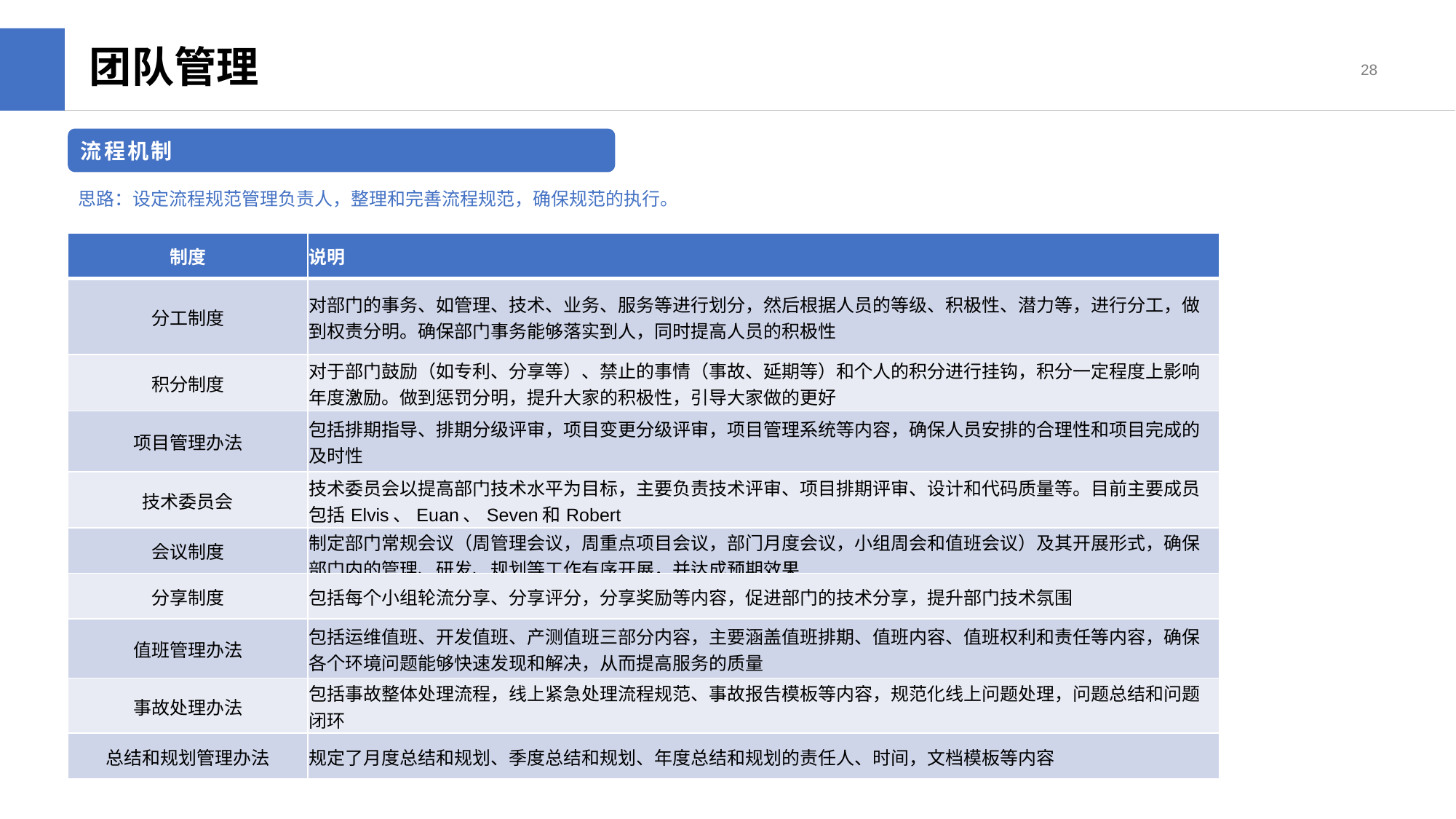

团队管理
28
流程机制
思路：设定流程规范管理负责人，整理和完善流程规范，确保规范的执行。
| 制度 | 说明 |
| --- | --- |
| 分工制度 | 对部门的事务、如管理、技术、业务、服务等进行划分，然后根据人员的等级、积极性、潜力等，进行分工，做到权责分明。确保部门事务能够落实到人，同时提高人员的积极性 |
| 积分制度 | 对于部门鼓励（如专利、分享等）、禁止的事情（事故、延期等）和个人的积分进行挂钩，积分一定程度上影响年度激励。做到惩罚分明，提升大家的积极性，引导大家做的更好 |
| 项目管理办法 | 包括排期指导、排期分级评审，项目变更分级评审，项目管理系统等内容，确保人员安排的合理性和项目完成的及时性 |
| 技术委员会 | 技术委员会以提高部门技术水平为目标，主要负责技术评审、项目排期评审、设计和代码质量等。目前主要成员包括Elvis、Euan、Seven和Robert |
| 会议制度 | 制定部门常规会议（周管理会议，周重点项目会议，部门月度会议，小组周会和值班会议）及其开展形式，确保部门内的管理、研发、规划等工作有序开展，并达成预期效果 |
| 分享制度 | 包括每个小组轮流分享、分享评分，分享奖励等内容，促进部门的技术分享，提升部门技术氛围 |
| 值班管理办法 | 包括运维值班、开发值班、产测值班三部分内容，主要涵盖值班排期、值班内容、值班权利和责任等内容，确保各个环境问题能够快速发现和解决，从而提高服务的质量 |
| 事故处理办法 | 包括事故整体处理流程，线上紧急处理流程规范、事故报告模板等内容，规范化线上问题处理，问题总结和问题闭环 |
| 总结和规划管理办法 | 规定了月度总结和规划、季度总结和规划、年度总结和规划的责任人、时间，文档模板等内容 |